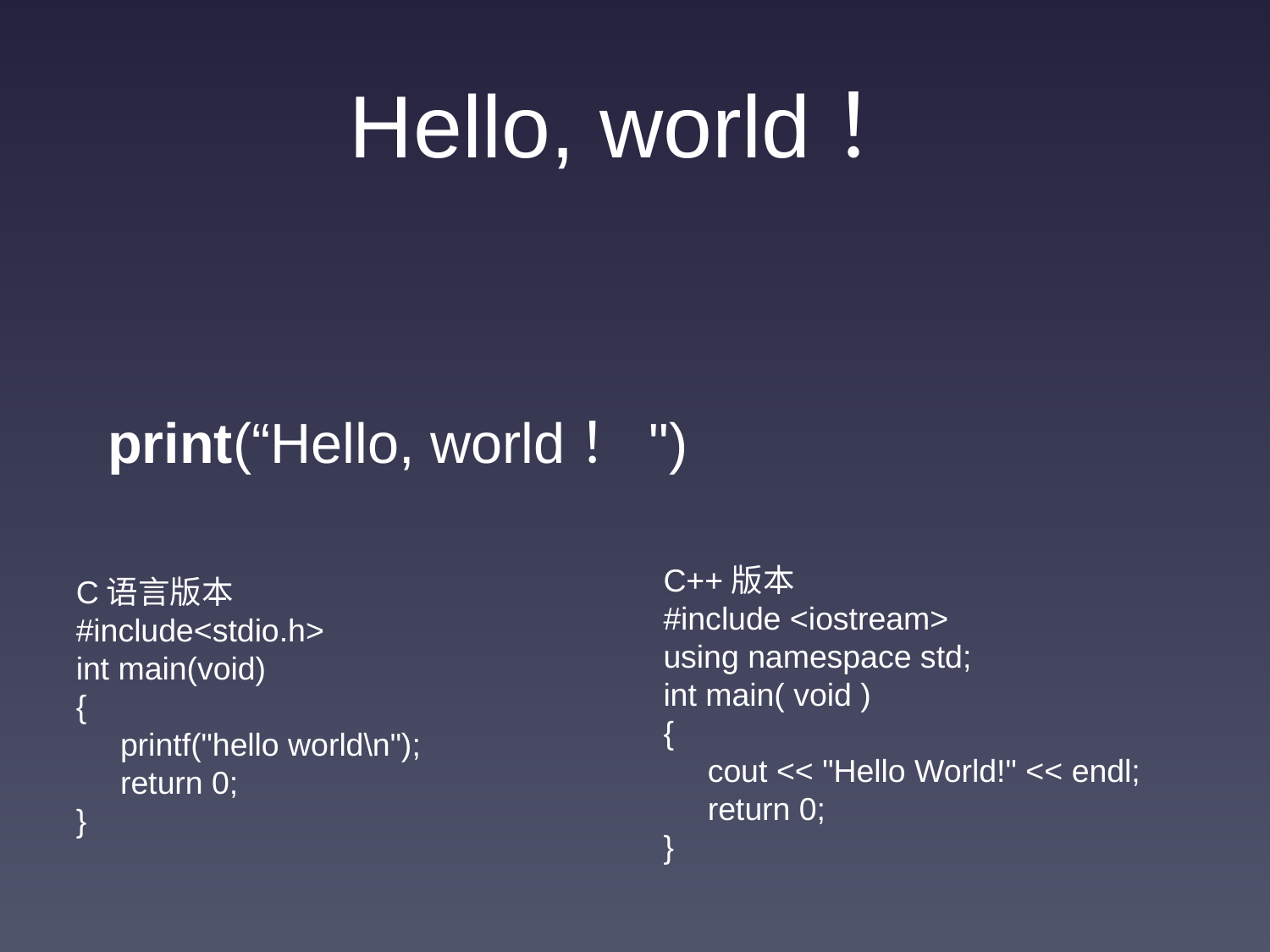

# Hello, world！
  print(“Hello, world！")

C++版本
#include <iostream>
using namespace std;
int main( void )
{
     cout << "Hello World!" << endl;
     return 0;
}
C语言版本
#include<stdio.h>
int main(void)
{
     printf("hello world\n");
     return 0;
}